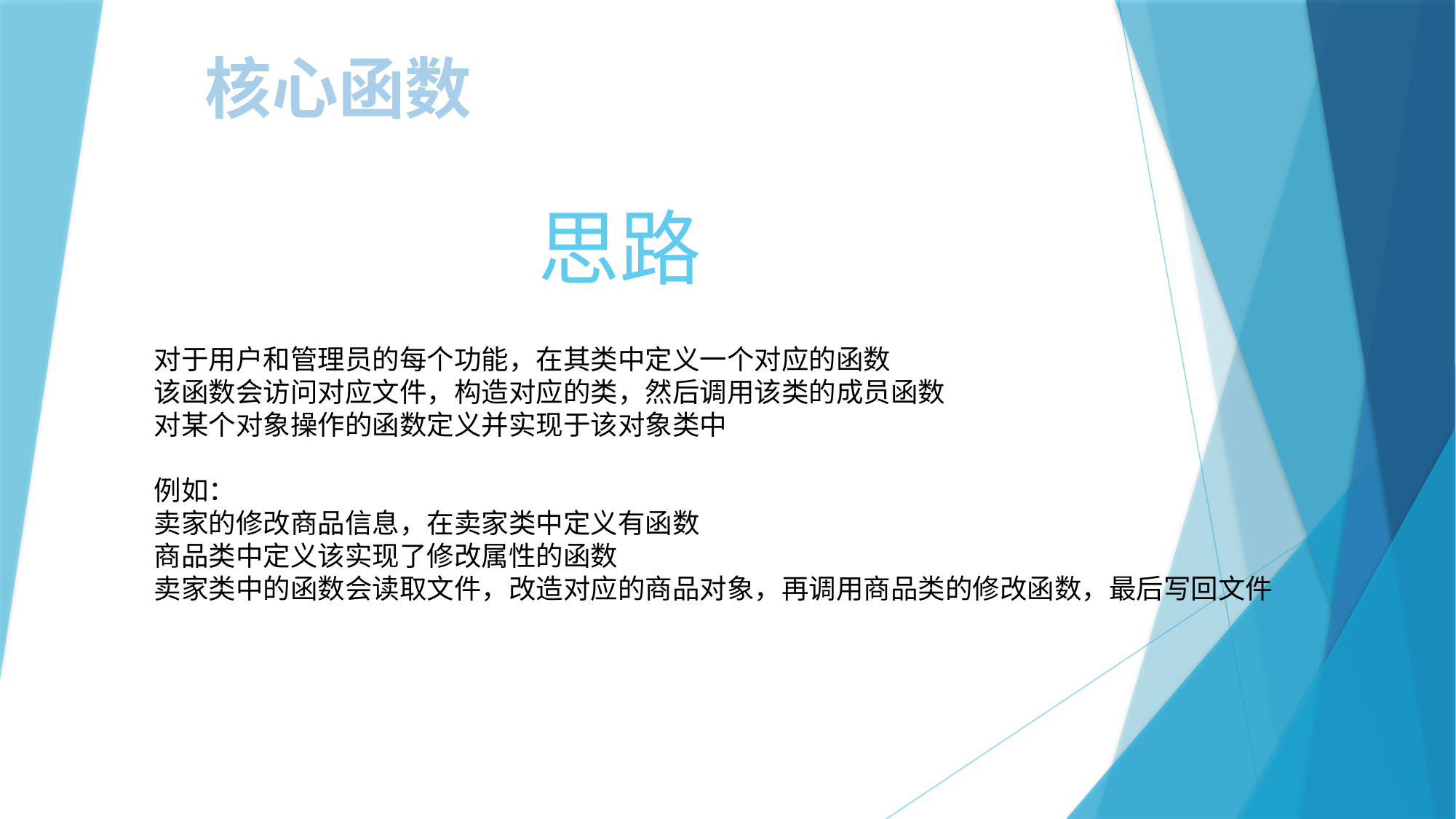

核心函数
思路
对于用户和管理员的每个功能，在其类中定义一个对应的函数
该函数会访问对应文件，构造对应的类，然后调用该类的成员函数
对某个对象操作的函数定义并实现于该对象类中

例如：
卖家的修改商品信息，在卖家类中定义有函数
商品类中定义该实现了修改属性的函数
卖家类中的函数会读取文件，改造对应的商品对象，再调用商品类的修改函数，最后写回文件